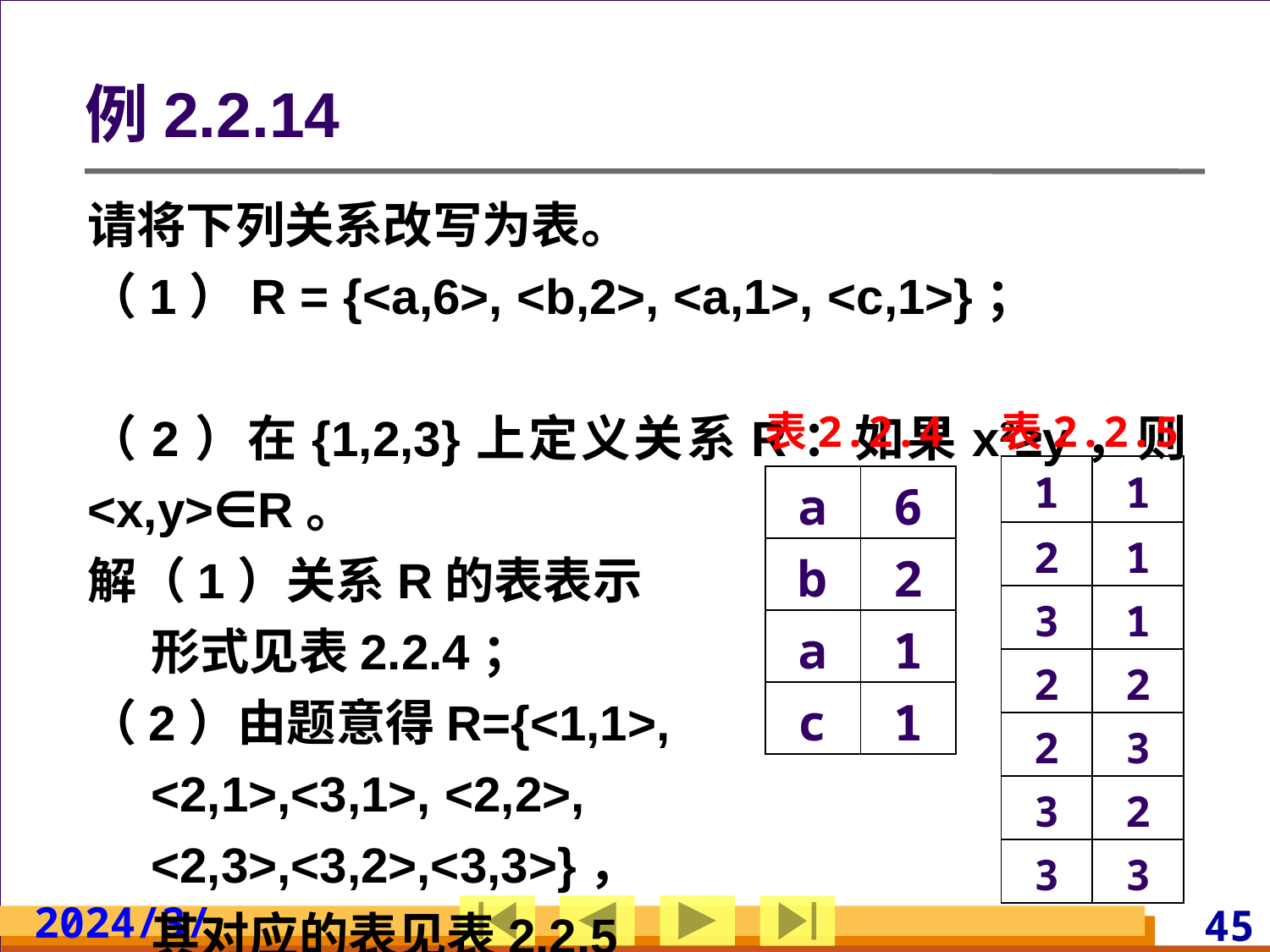

# 例2.2.14
请将下列关系改写为表。
（1）R = {<a,6>, <b,2>, <a,1>, <c,1>}；
（2）在{1,2,3}上定义关系R：如果x2≥y，则<x,y>∈R。
解（1）关系R的表表示
形式见表2.2.4；
（2）由题意得R={<1,1>,
<2,1>,<3,1>, <2,2>,
<2,3>,<3,2>,<3,3>}，
其对应的表见表2.2.5
表2.2.4
表2.2.5
| 1 | 1 |
| --- | --- |
| 2 | 1 |
| 3 | 1 |
| 2 | 2 |
| 2 | 3 |
| 3 | 2 |
| 3 | 3 |
| a | 6 |
| --- | --- |
| b | 2 |
| a | 1 |
| c | 1 |
2024/3/10